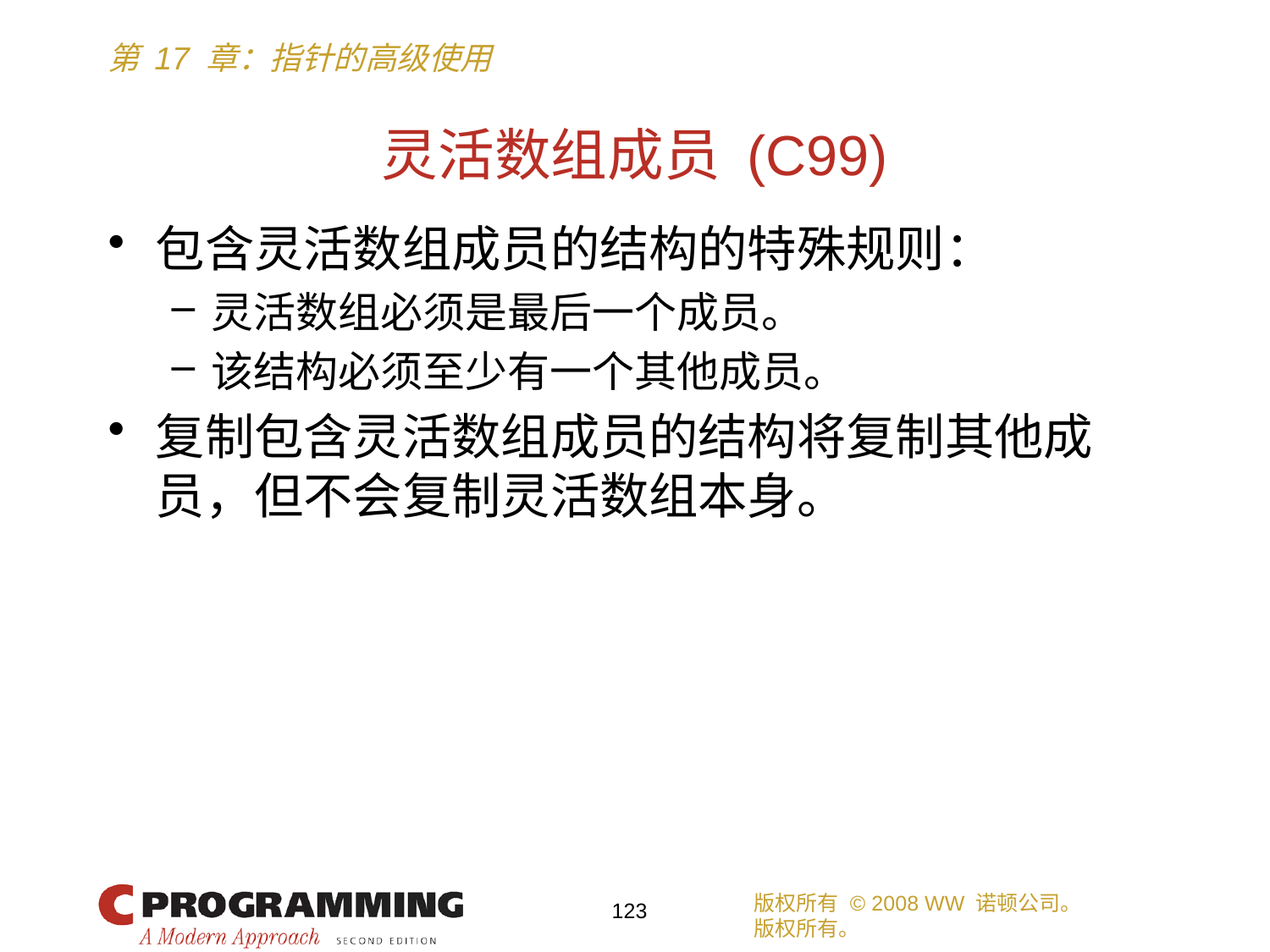

# 灵活数组成员 (C99)
包含灵活数组成员的结构的特殊规则：
灵活数组必须是最后一个成员。
该结构必须至少有一个其他成员。
复制包含灵活数组成员的结构将复制其他成员，但不会复制灵活数组本身。
版权所有 © 2008 WW 诺顿公司。
版权所有。
123